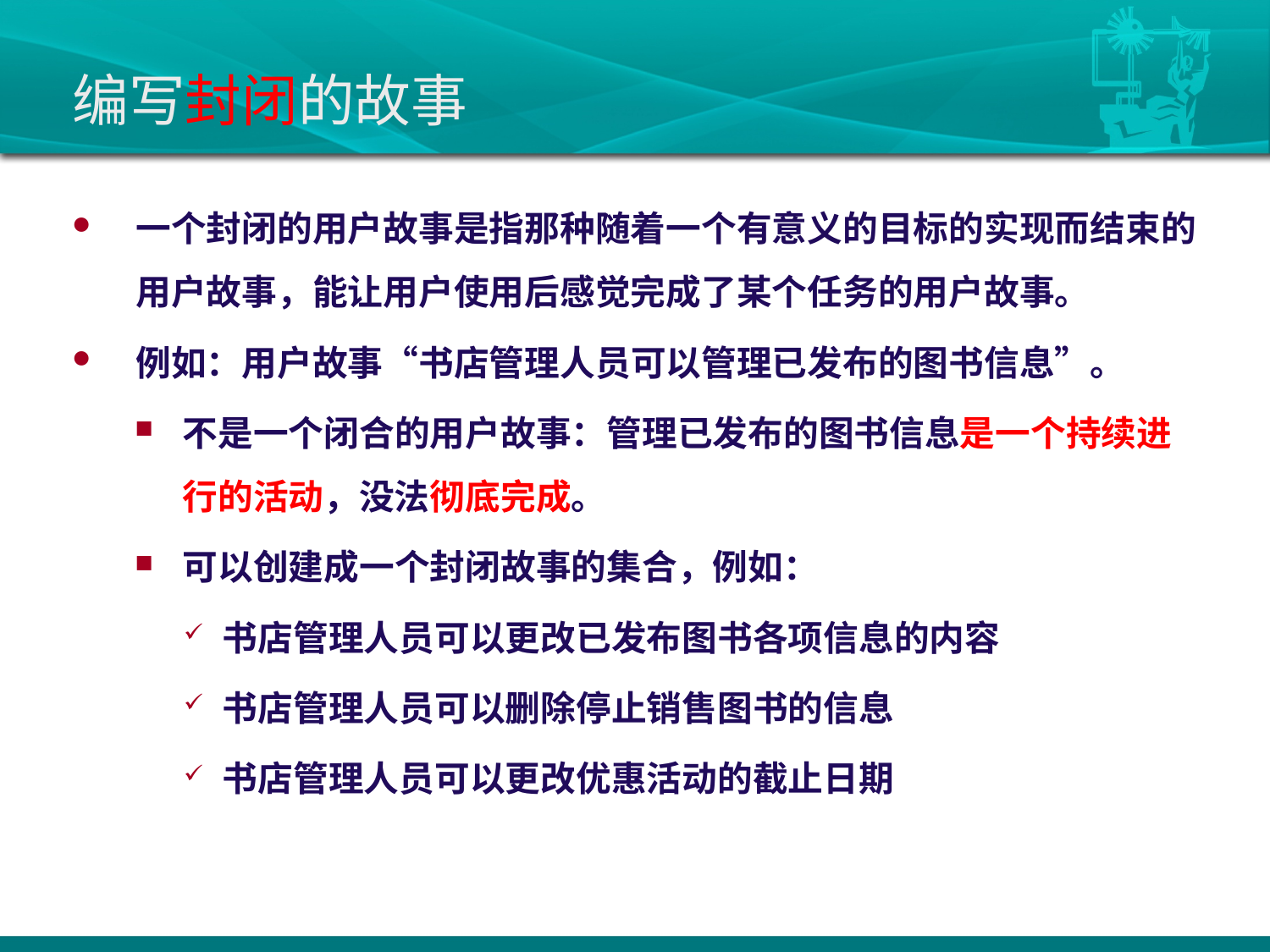

# 编写封闭的故事
一个封闭的用户故事是指那种随着一个有意义的目标的实现而结束的用户故事，能让用户使用后感觉完成了某个任务的用户故事。
例如：用户故事“书店管理人员可以管理已发布的图书信息”。
不是一个闭合的用户故事：管理已发布的图书信息是一个持续进行的活动，没法彻底完成。
可以创建成一个封闭故事的集合，例如：
书店管理人员可以更改已发布图书各项信息的内容
书店管理人员可以删除停止销售图书的信息
书店管理人员可以更改优惠活动的截止日期